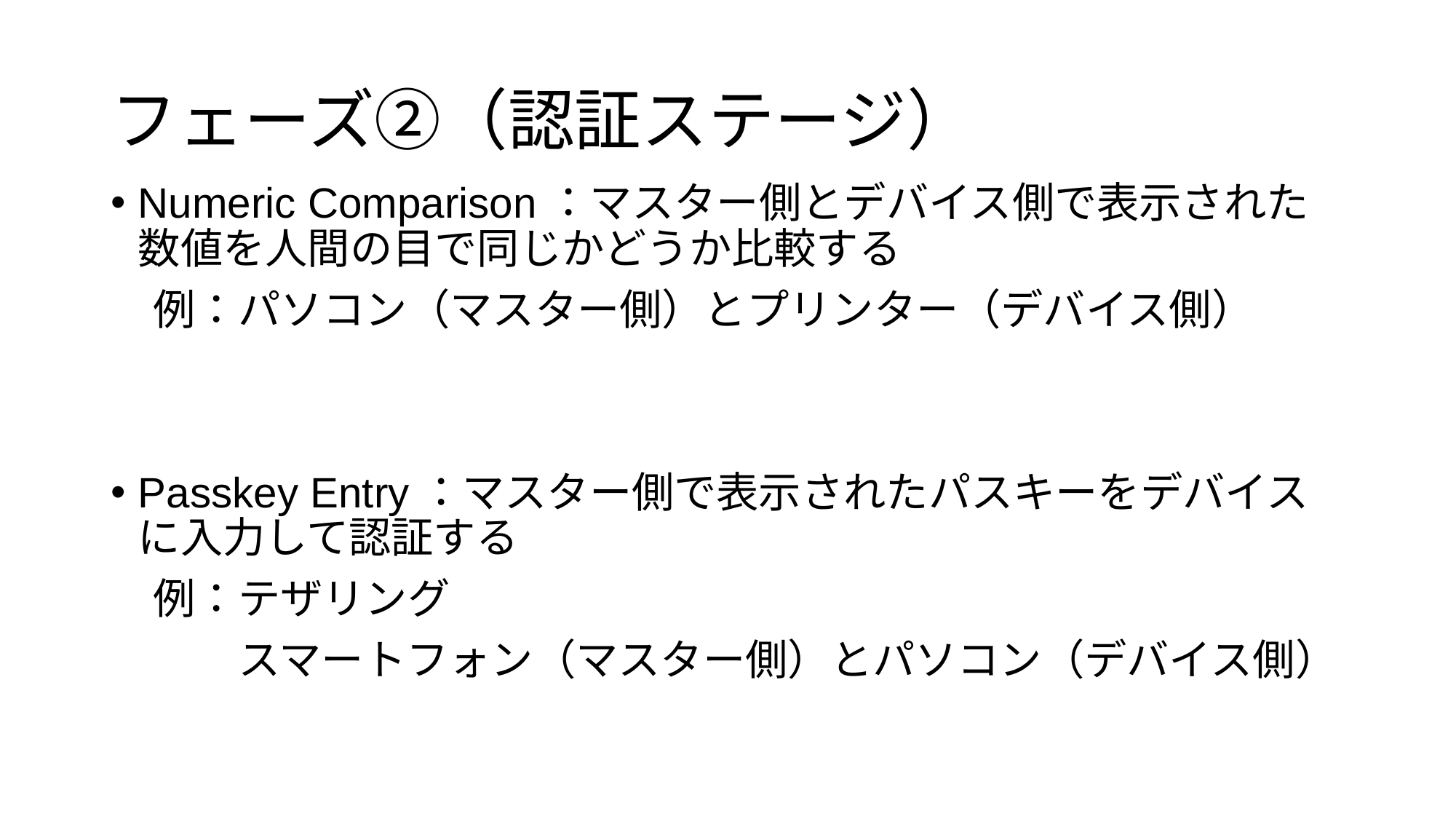

# フェーズ②（認証ステージ）
Numeric Comparison：マスター側とデバイス側で表示された数値を人間の目で同じかどうか比較する
　例：パソコン（マスター側）とプリンター（デバイス側）

Passkey Entry：マスター側で表示されたパスキーをデバイスに入力して認証する
　例：テザリング
　　　スマートフォン（マスター側）とパソコン（デバイス側）